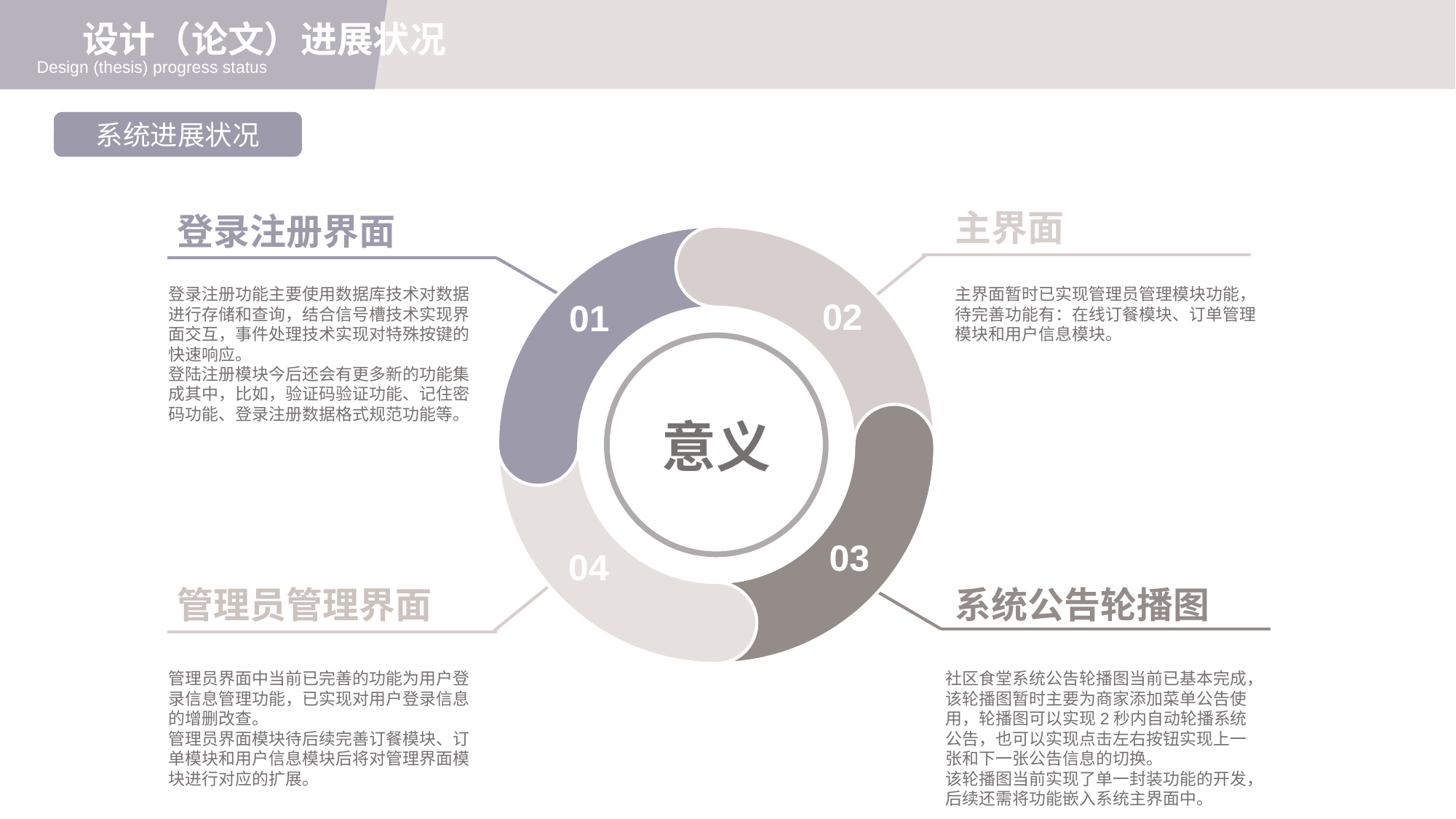

设计（论文）进展状况
Design (thesis) progress status
系统进展状况

主界面
登录注册界面

意义

登录注册功能主要使用数据库技术对数据进行存储和查询，结合信号槽技术实现界面交互，事件处理技术实现对特殊按键的快速响应。
登陆注册模块今后还会有更多新的功能集成其中，比如，验证码验证功能、记住密码功能、登录注册数据格式规范功能等。

主界面暂时已实现管理员管理模块功能，待完善功能有：在线订餐模块、订单管理模块和用户信息模块。

02
01
03
04
管理员管理界面
系统公告轮播图
社区食堂系统公告轮播图当前已基本完成，该轮播图暂时主要为商家添加菜单公告使用，轮播图可以实现2秒内自动轮播系统公告，也可以实现点击左右按钮实现上一张和下一张公告信息的切换。
该轮播图当前实现了单一封装功能的开发，后续还需将功能嵌入系统主界面中。

管理员界面中当前已完善的功能为用户登录信息管理功能，已实现对用户登录信息的增删改查。
管理员界面模块待后续完善订餐模块、订单模块和用户信息模块后将对管理界面模块进行对应的扩展。